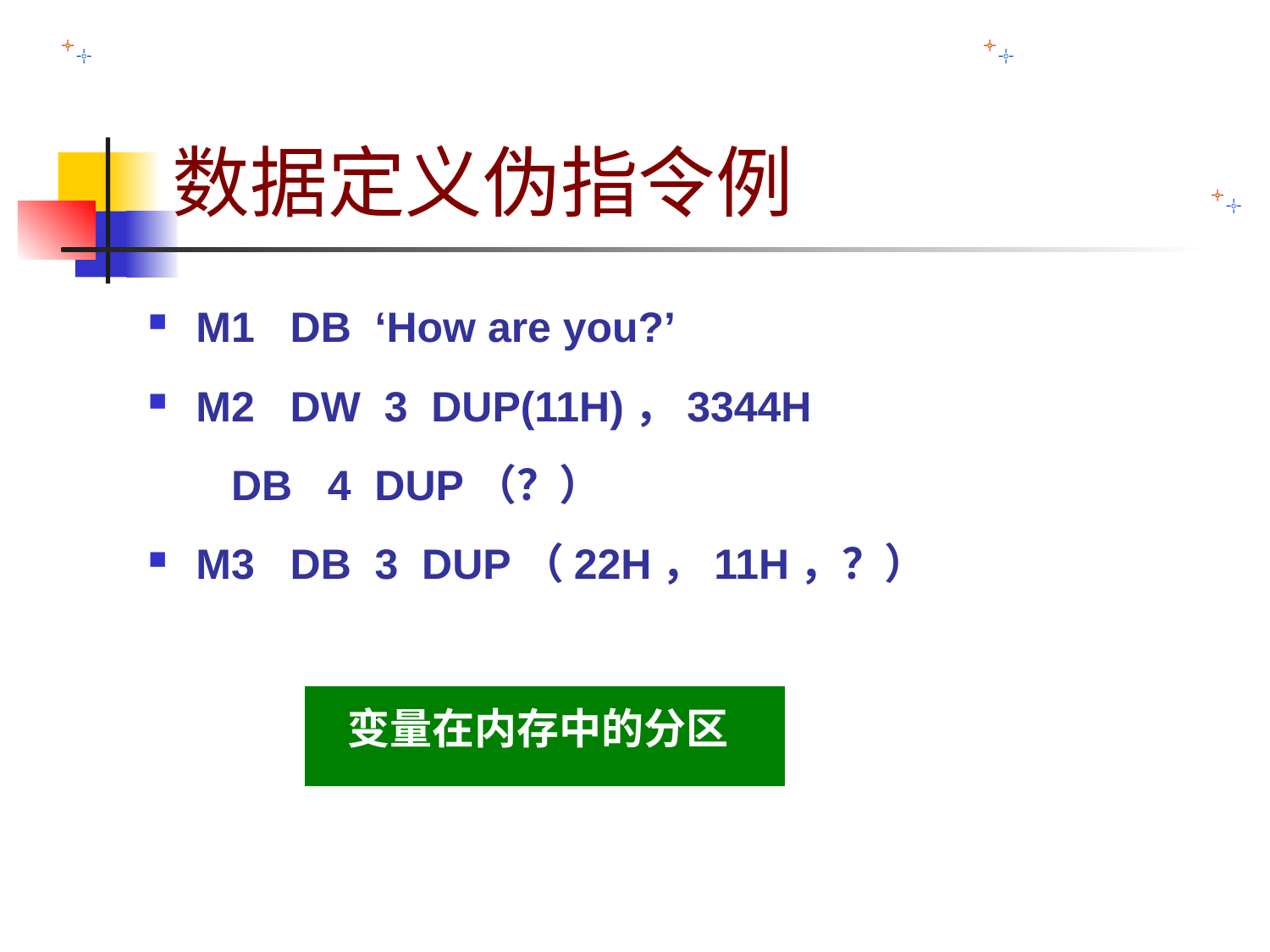

# 数据定义伪指令例
M1   DB  ‘How are you?’
M2   DW  3  DUP(11H)，3344H
       DB   4  DUP（？）
M3   DB  3  DUP（22H，11H，？）

变量在内存中的分区